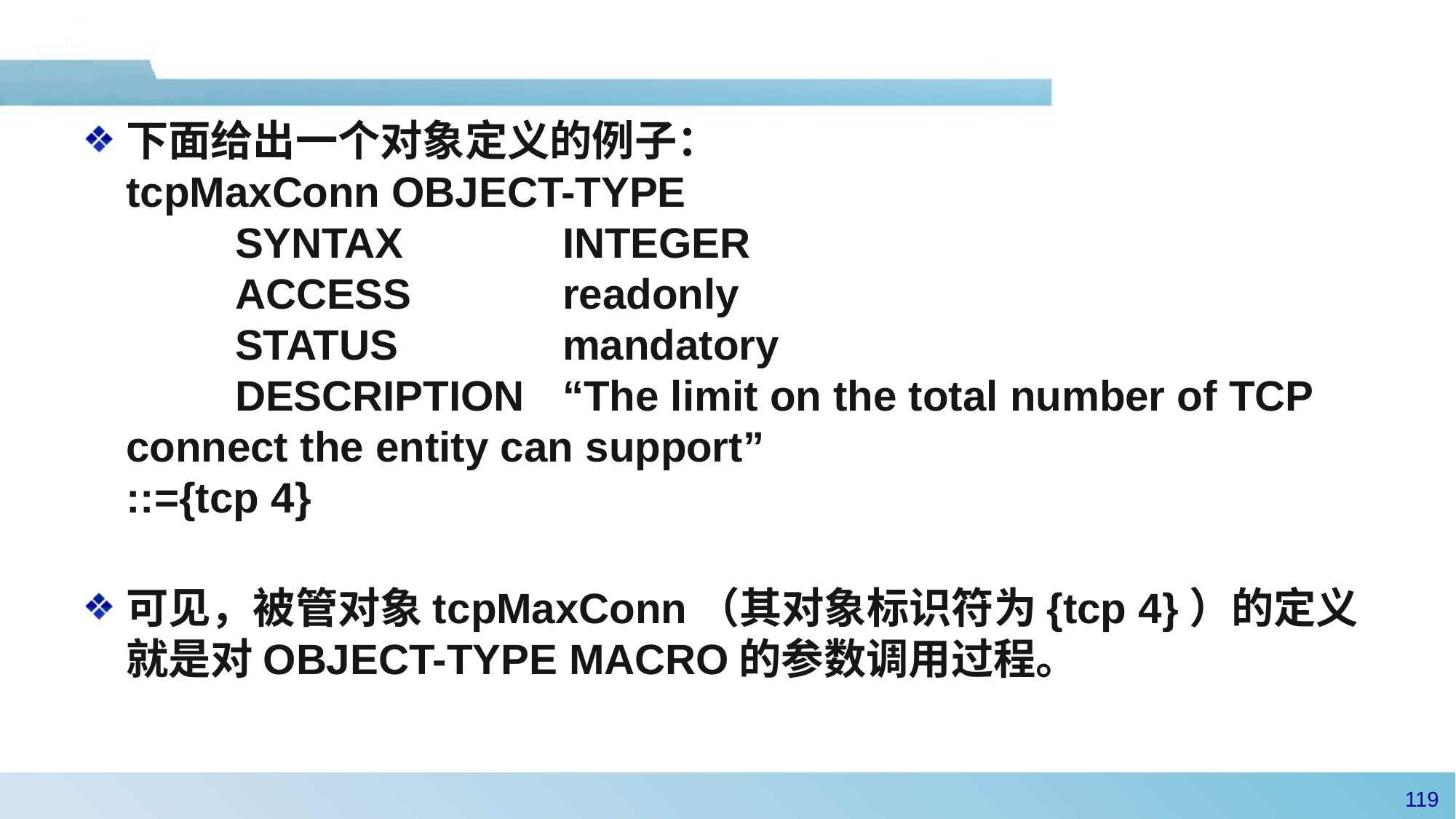

下面给出一个对象定义的例子：
tcpMaxConn OBJECT-TYPE
	SYNTAX		INTEGER
	ACCESS		readonly
	STATUS		mandatory
	DESCRIPTION	“The limit on the total number of TCP 	connect the entity can support”
::={tcp 4}
可见，被管对象tcpMaxConn（其对象标识符为{tcp 4}）的定义就是对OBJECT-TYPE MACRO的参数调用过程。
119